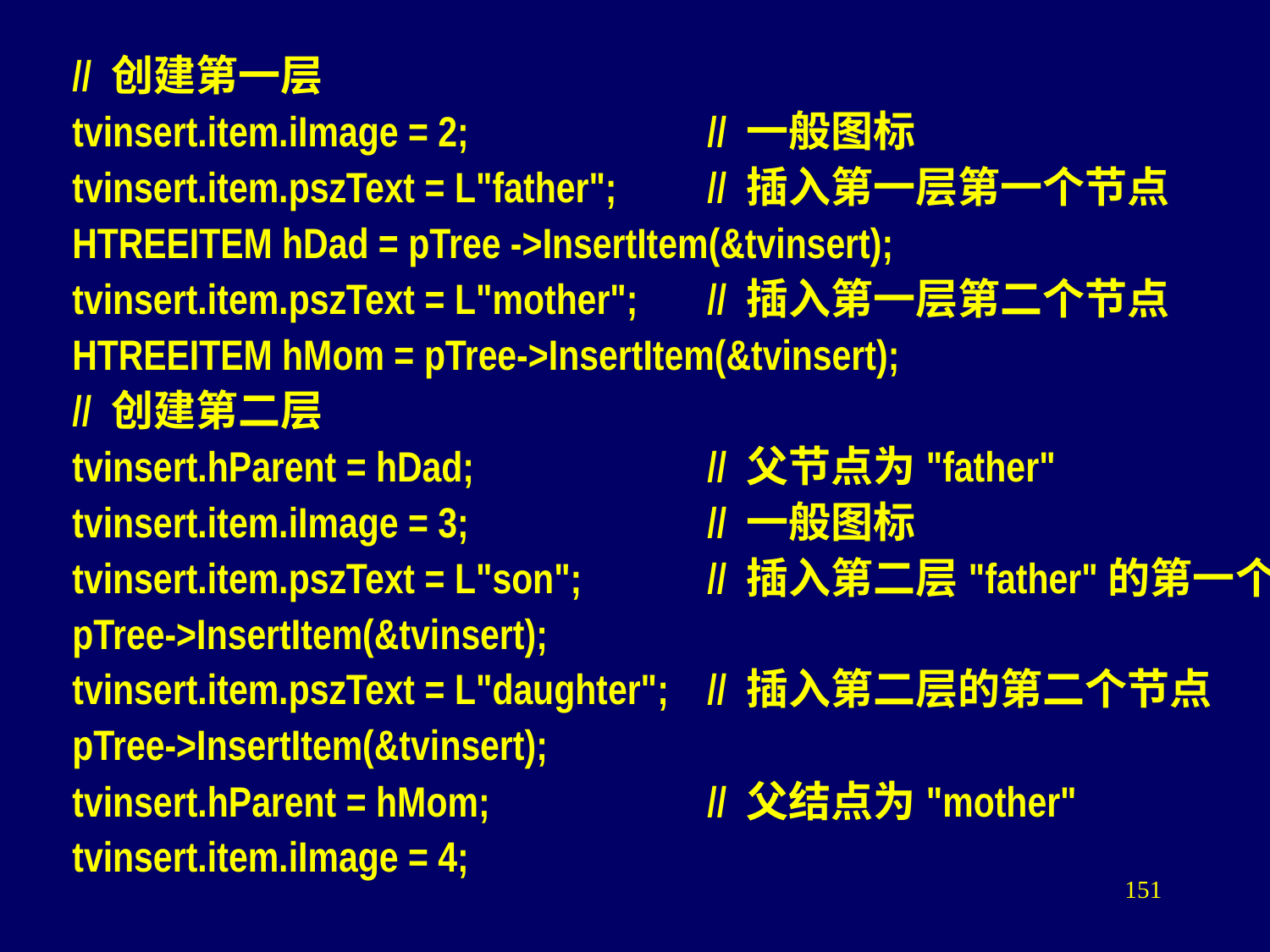

// 创建第一层
tvinsert.item.iImage = 2;		// 一般图标
tvinsert.item.pszText = L"father";	// 插入第一层第一个节点
HTREEITEM hDad = pTree ->InsertItem(&tvinsert);
tvinsert.item.pszText = L"mother";	// 插入第一层第二个节点
HTREEITEM hMom = pTree->InsertItem(&tvinsert);
// 创建第二层
tvinsert.hParent = hDad;		// 父节点为"father"
tvinsert.item.iImage = 3;		// 一般图标
tvinsert.item.pszText = L"son";	// 插入第二层"father"的第一个节点
pTree->InsertItem(&tvinsert);
tvinsert.item.pszText = L"daughter";	// 插入第二层的第二个节点
pTree->InsertItem(&tvinsert);
tvinsert.hParent = hMom;		// 父结点为"mother"
tvinsert.item.iImage = 4;
151